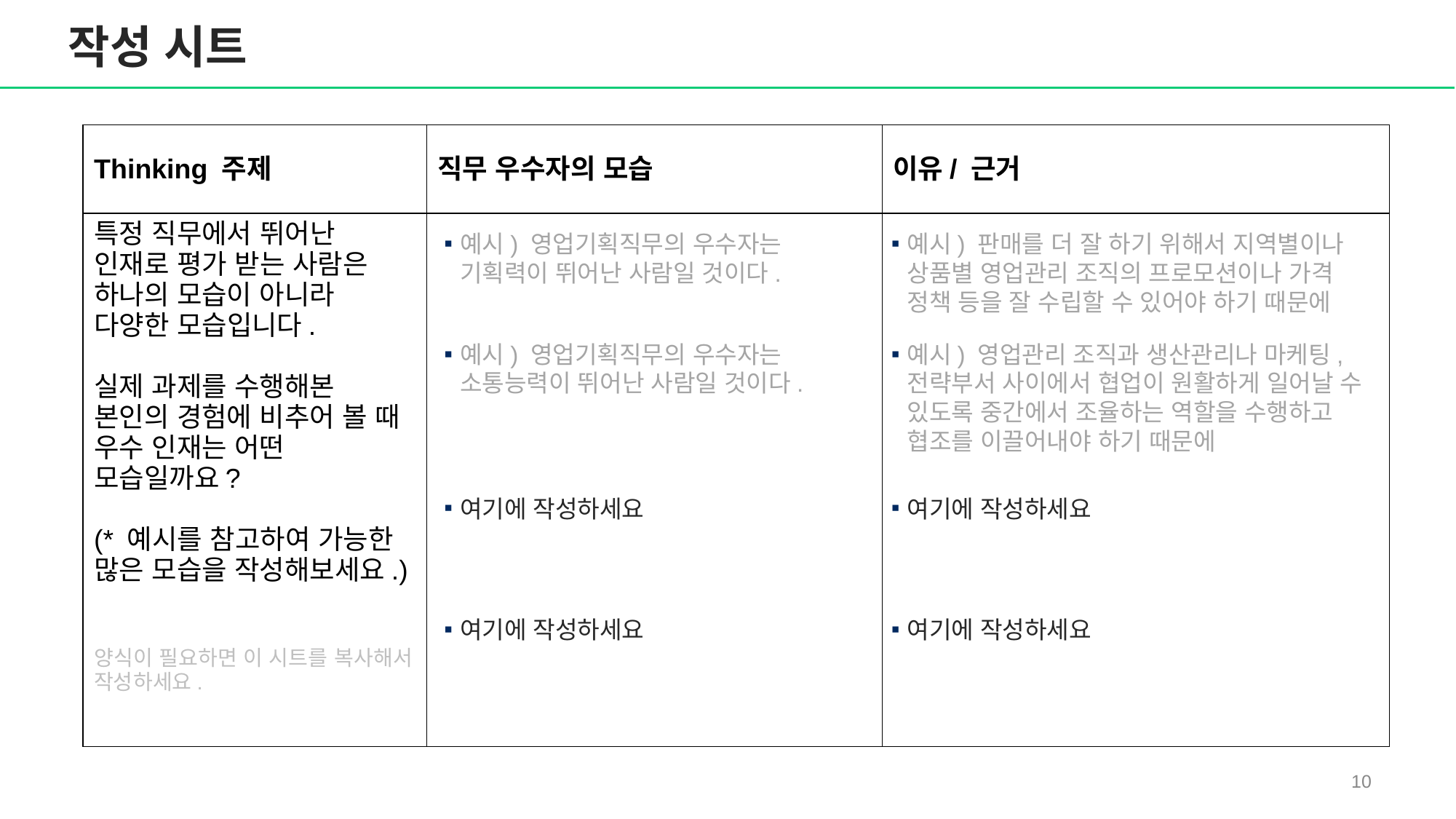

작성 시트
| Thinking 주제 | 직무 우수자의 모습 | 이유/ 근거 |
| --- | --- | --- |
| 특정 직무에서 뛰어난 인재로 평가 받는 사람은 하나의 모습이 아니라 다양한 모습입니다. 실제 과제를 수행해본 본인의 경험에 비추어 볼 때 우수 인재는 어떤 모습일까요? (\* 예시를 참고하여 가능한 많은 모습을 작성해보세요.) 양식이 필요하면 이 시트를 복사해서 작성하세요. |  |  |
예시) 영업기획직무의 우수자는 기획력이 뛰어난 사람일 것이다.
예시) 판매를 더 잘 하기 위해서 지역별이나 상품별 영업관리 조직의 프로모션이나 가격 정책 등을 잘 수립할 수 있어야 하기 때문에
예시) 영업기획직무의 우수자는 소통능력이 뛰어난 사람일 것이다.
예시) 영업관리 조직과 생산관리나 마케팅, 전략부서 사이에서 협업이 원활하게 일어날 수 있도록 중간에서 조율하는 역할을 수행하고 협조를 이끌어내야 하기 때문에
여기에 작성하세요
여기에 작성하세요
여기에 작성하세요
여기에 작성하세요
10